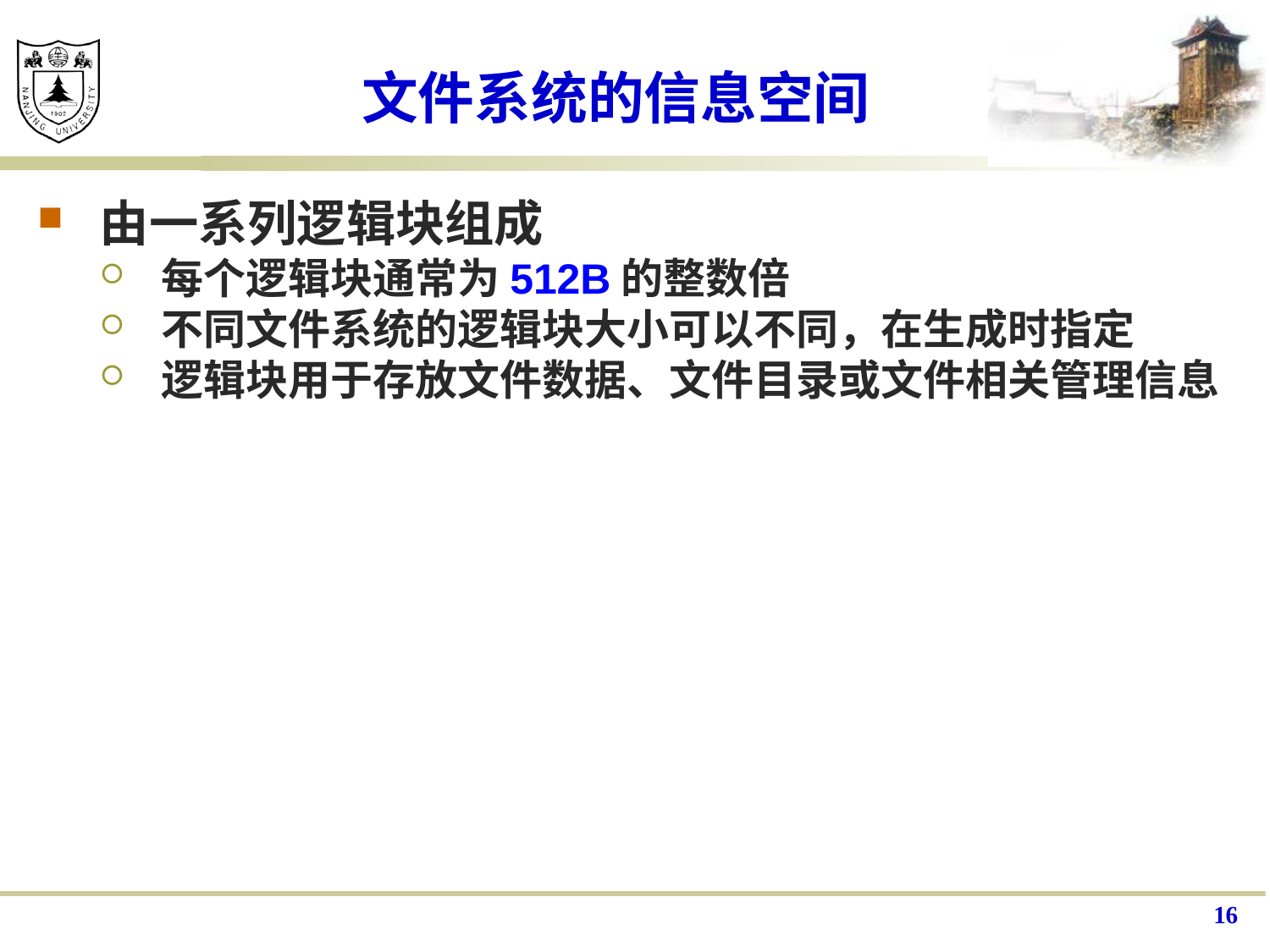

# 文件系统的信息空间
由一系列逻辑块组成
每个逻辑块通常为512B的整数倍
不同文件系统的逻辑块大小可以不同，在生成时指定
逻辑块用于存放文件数据、文件目录或文件相关管理信息

16